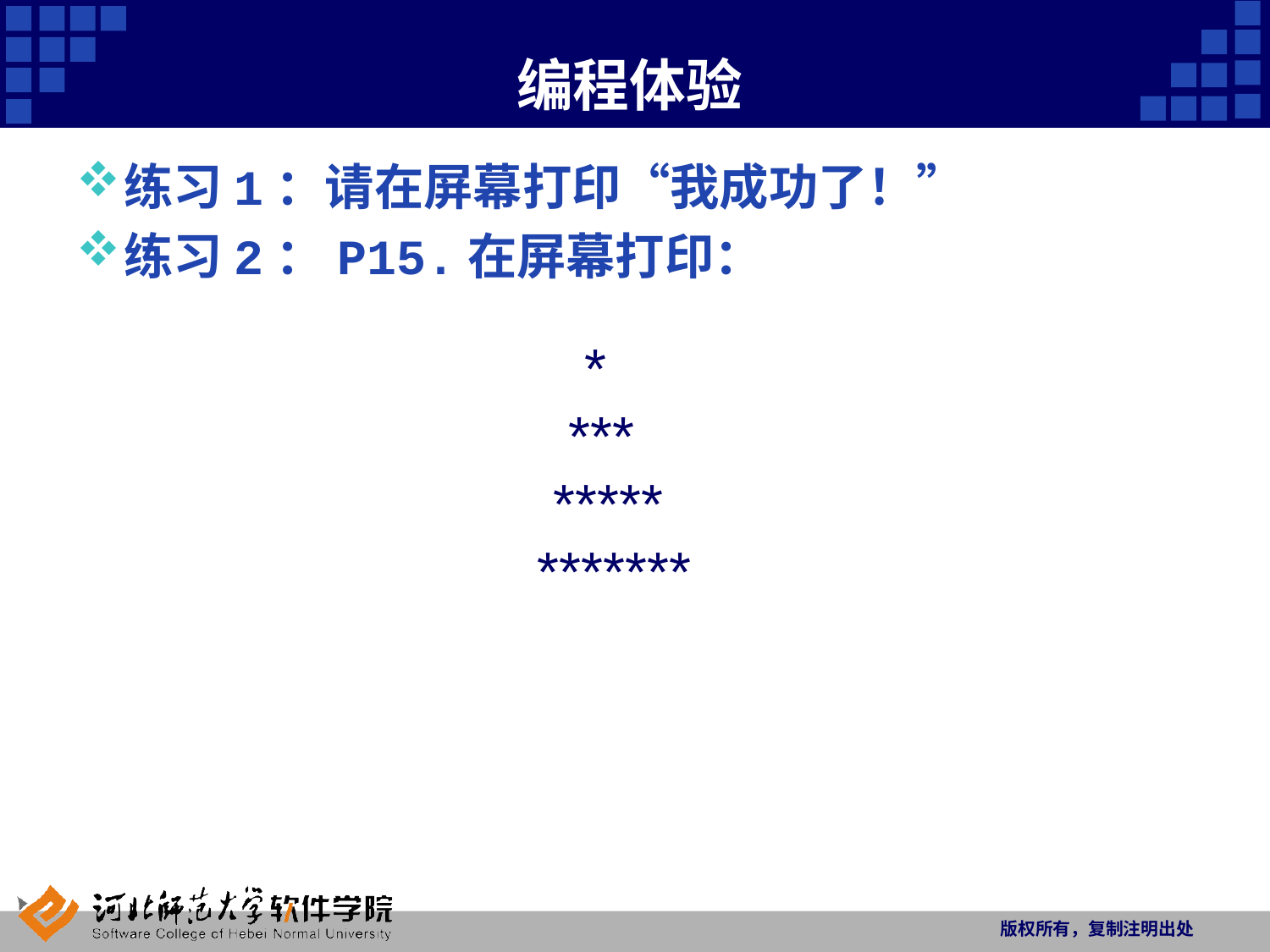

# 编程体验
练习1：请在屏幕打印“我成功了！”
练习2：P15.在屏幕打印：

   *
  ***
 *****
*******
版权所有，复制注明出处